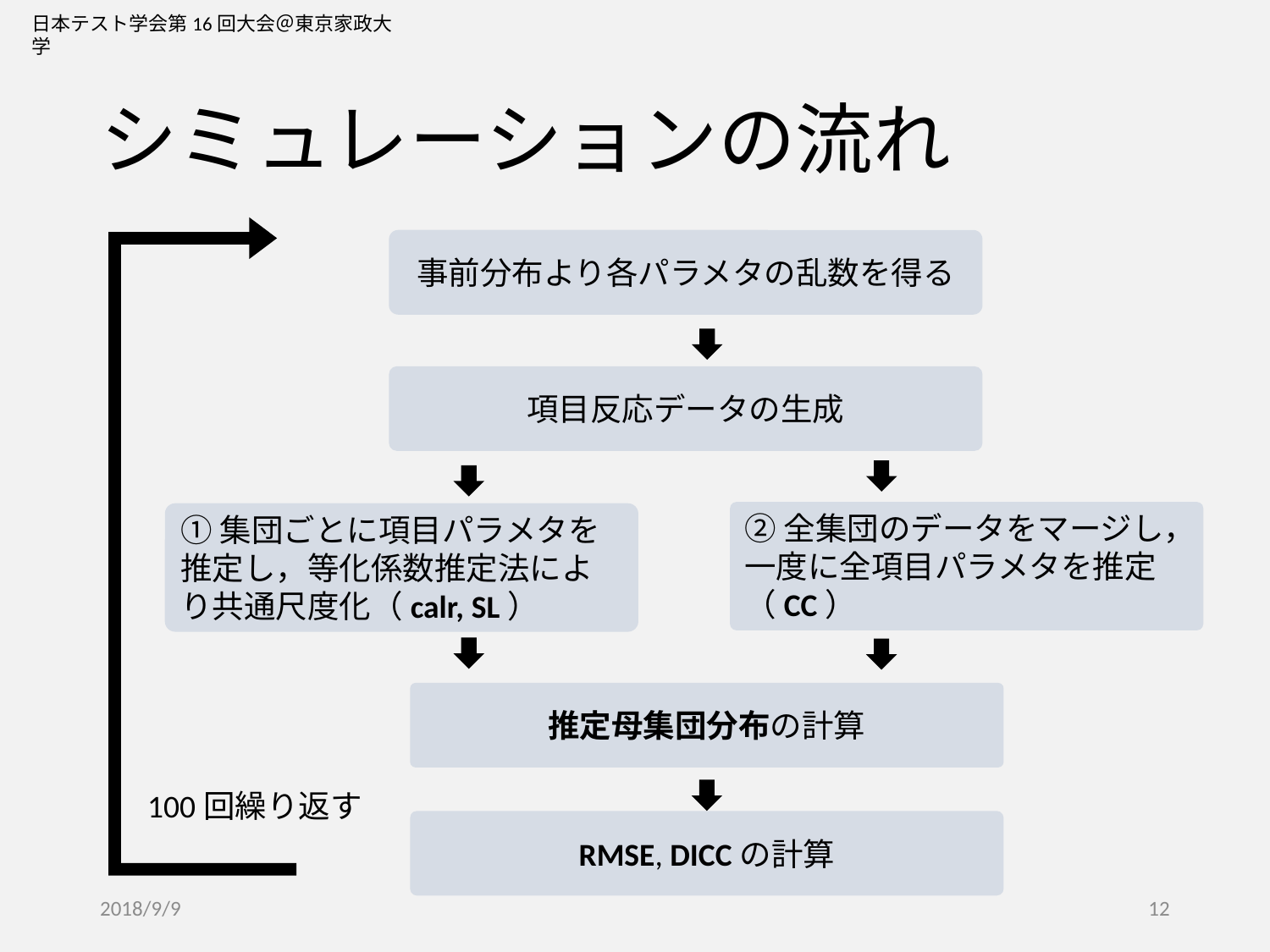

# シミュレーションの流れ
事前分布より各パラメタの乱数を得る

項目反応データの生成

②全集団のデータをマージし，一度に全項目パラメタを推定（CC）
①集団ごとに項目パラメタを推定し，等化係数推定法により共通尺度化（calr, SL）

推定母集団分布の計算
100回繰り返す

RMSE, DICCの計算
2018/9/9
12